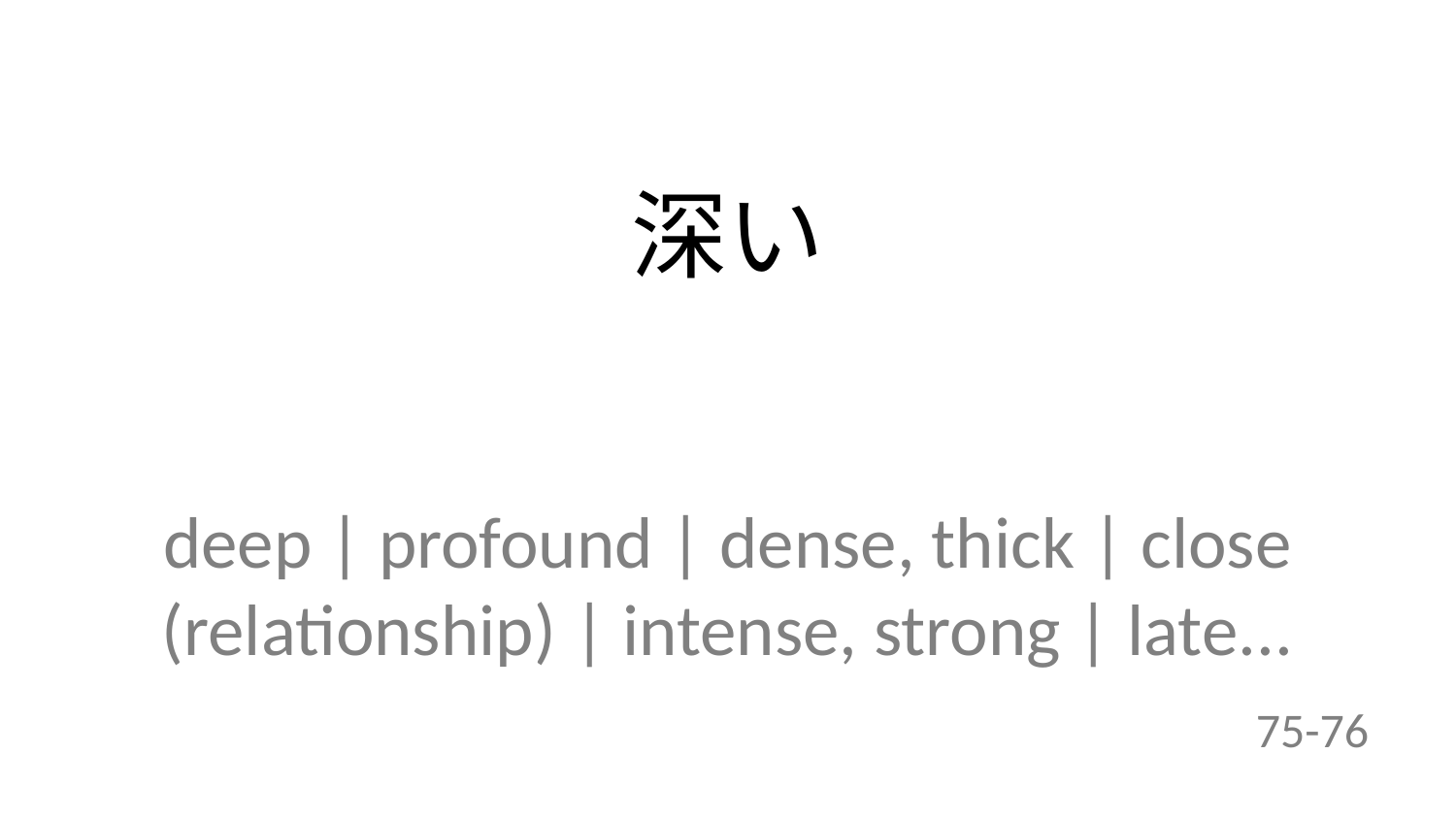

深い

deep | profound | dense, thick | close (relationship) | intense, strong | late...
75-76